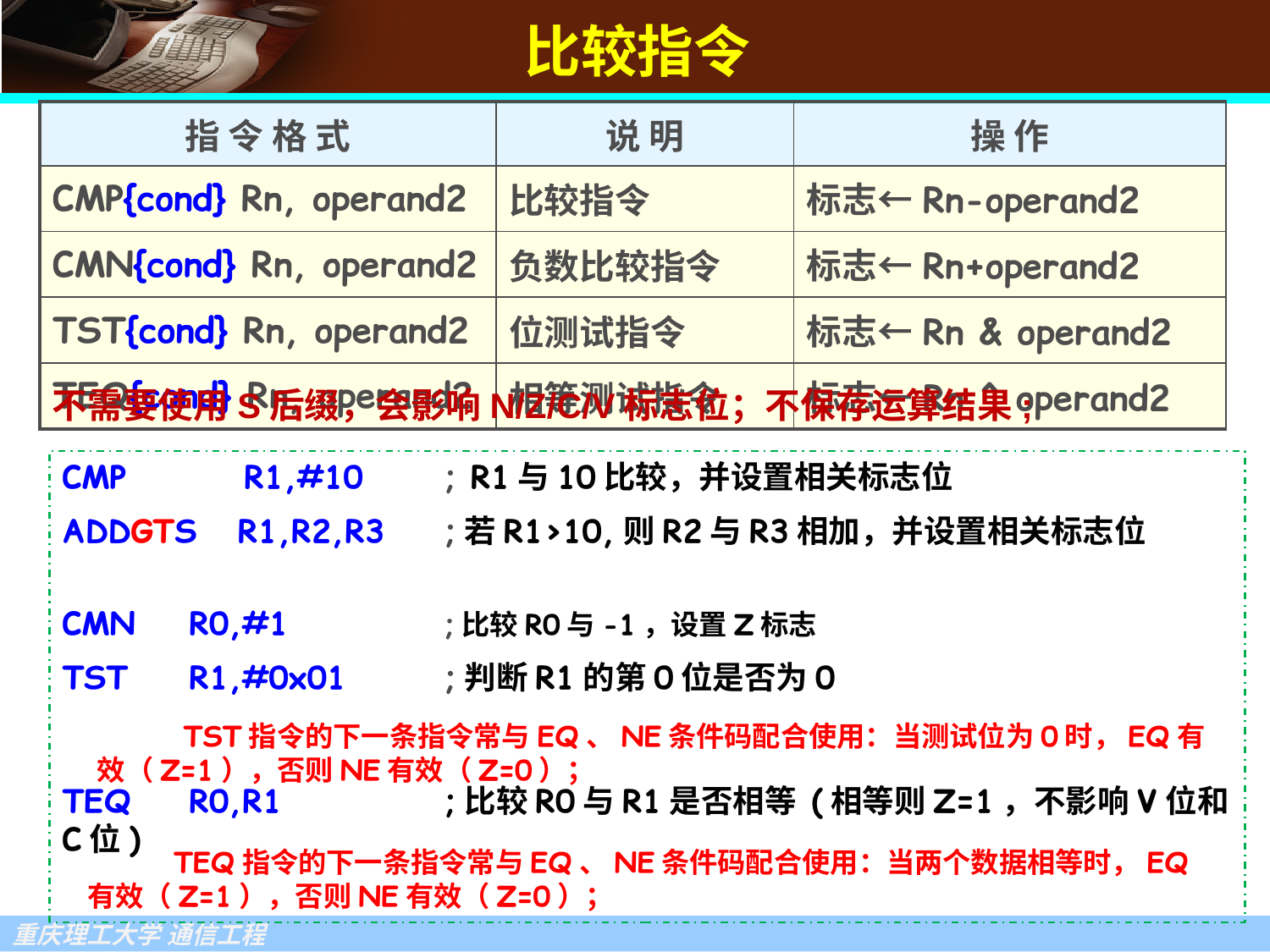

# 比较指令
| 指 令 格 式 | 说 明 | 操 作 |
| --- | --- | --- |
| CMP{cond} Rn, operand2 | 比较指令 | 标志←Rn-operand2 |
| CMN{cond} Rn, operand2 | 负数比较指令 | 标志←Rn+operand2 |
| TST{cond} Rn, operand2 | 位测试指令 | 标志←Rn & operand2 |
| TEQ{cond} Rn, operand2 | 相等测试指令 | 标志←Rn ^ operand2 |
不需要使用S后缀，会影响N/Z/C/V标志位；不保存运算结果;
CMP	    R1,#10 	; R1与10比较，并设置相关标志位
ADDGTS   R1,R2,R3	;若R1>10,则R2与R3相加，并设置相关标志位

CMN	R0,#1 		;比较R0与-1，设置Z标志
TST	R1,#0x01	;判断R1的第0位是否为0

TEQ	R0,R1		;比较R0与R1是否相等 (相等则Z=1，不影响V位和C位)
       TST指令的下一条指令常与EQ、NE条件码配合使用：当测试位为0时，EQ有效（Z=1），否则NE有效（Z=0）；
       TEQ指令的下一条指令常与EQ、NE条件码配合使用：当两个数据相等时，EQ有效（Z=1），否则NE有效（Z=0）；